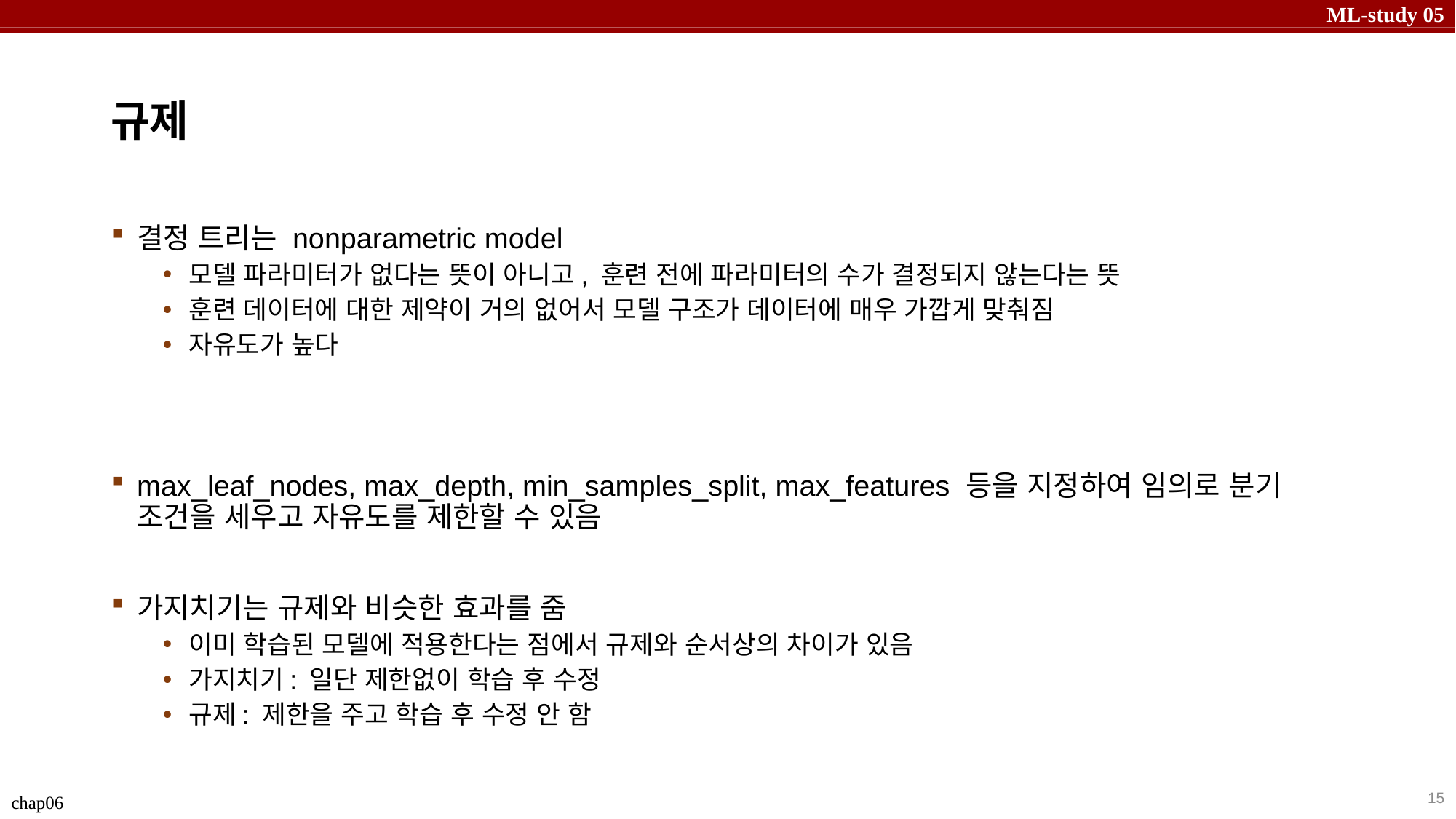

# 규제
결정 트리는 nonparametric model
모델 파라미터가 없다는 뜻이 아니고, 훈련 전에 파라미터의 수가 결정되지 않는다는 뜻
훈련 데이터에 대한 제약이 거의 없어서 모델 구조가 데이터에 매우 가깝게 맞춰짐
자유도가 높다

max_leaf_nodes, max_depth, min_samples_split, max_features 등을 지정하여 임의로 분기 조건을 세우고 자유도를 제한할 수 있음

가지치기는 규제와 비슷한 효과를 줌
이미 학습된 모델에 적용한다는 점에서 규제와 순서상의 차이가 있음
가지치기: 일단 제한없이 학습 후 수정
규제: 제한을 주고 학습 후 수정 안 함
15